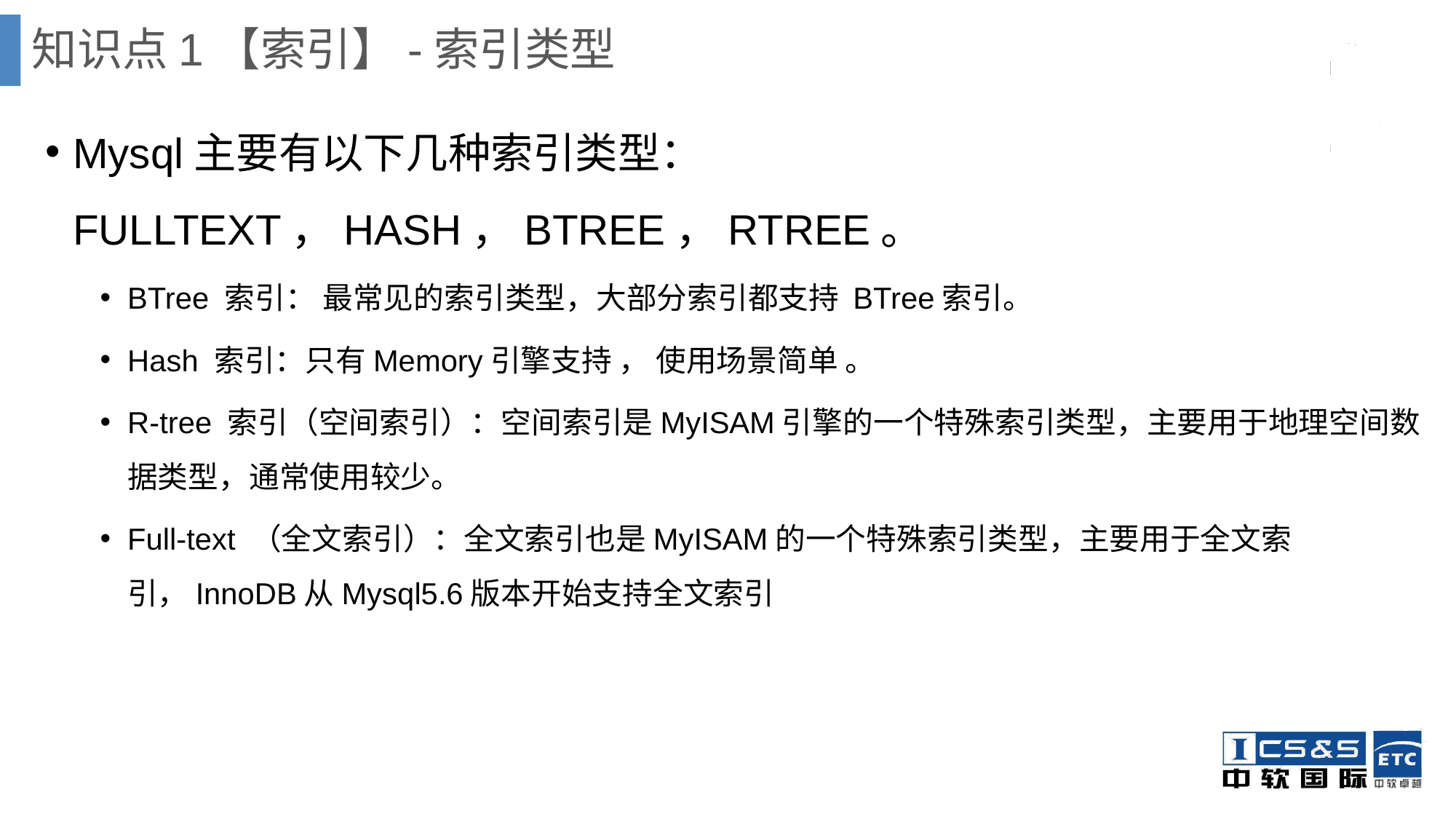

知识点1【索引】-索引类型
Mysql主要有以下几种索引类型：FULLTEXT，HASH，BTREE，RTREE。
BTree 索引： 最常见的索引类型，大部分索引都支持 BTree索引。
Hash 索引：只有Memory引擎支持 ， 使用场景简单 。
R-tree 索引（空间索引）：空间索引是MyISAM引擎的一个特殊索引类型，主要用于地理空间数据类型，通常使用较少。
Full-text （全文索引）：全文索引也是MyISAM的一个特殊索引类型，主要用于全文索引，InnoDB从Mysql5.6版本开始支持全文索引